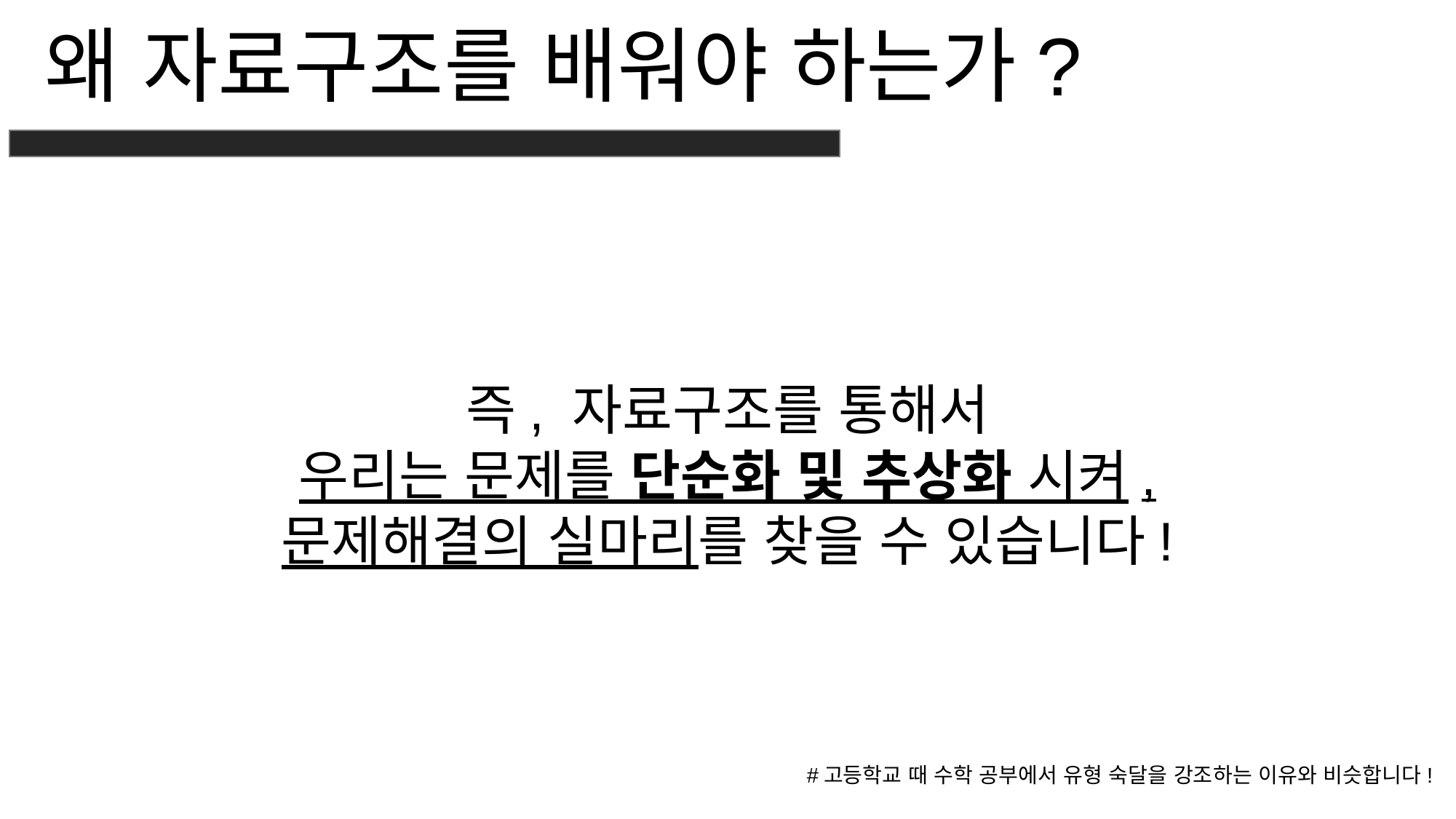

왜 자료구조를 배워야 하는가?

즉, 자료구조를 통해서
우리는 문제를 단순화 및 추상화 시켜,
문제해결의 실마리를 찾을 수 있습니다!

#고등학교 때 수학 공부에서 유형 숙달을 강조하는 이유와 비슷합니다!